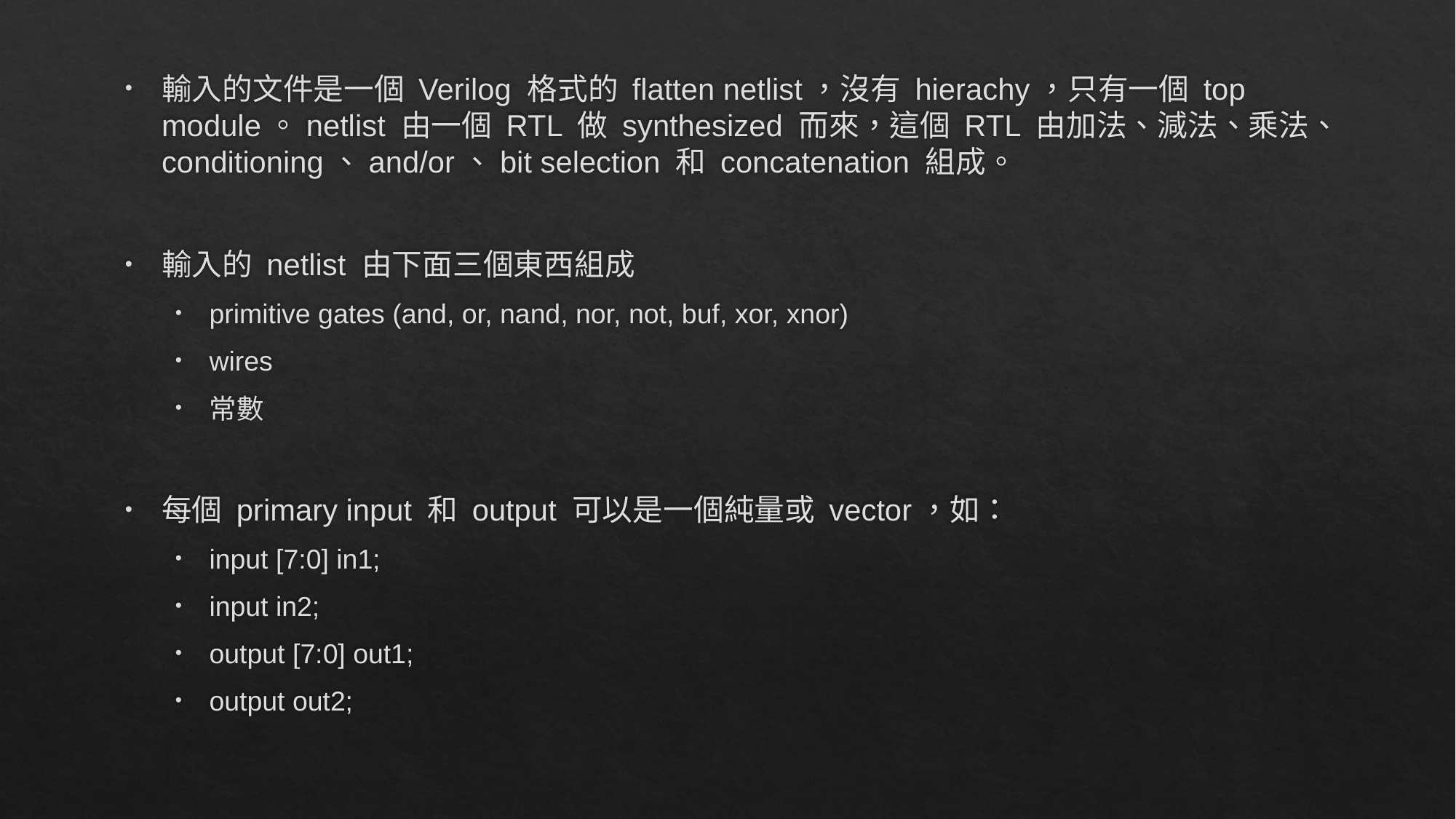

輸入的文件是一個 Verilog 格式的 flatten netlist，沒有 hierachy，只有一個 top module。netlist 由一個 RTL 做 synthesized 而來，這個 RTL 由加法、減法、乘法、conditioning、and/or、bit selection 和 concatenation 組成。

輸入的 netlist 由下面三個東西組成
primitive gates (and, or, nand, nor, not, buf, xor, xnor)
wires
常數

每個 primary input 和 output 可以是一個純量或 vector，如：
input [7:0] in1;
input in2;
output [7:0] out1;
output out2;